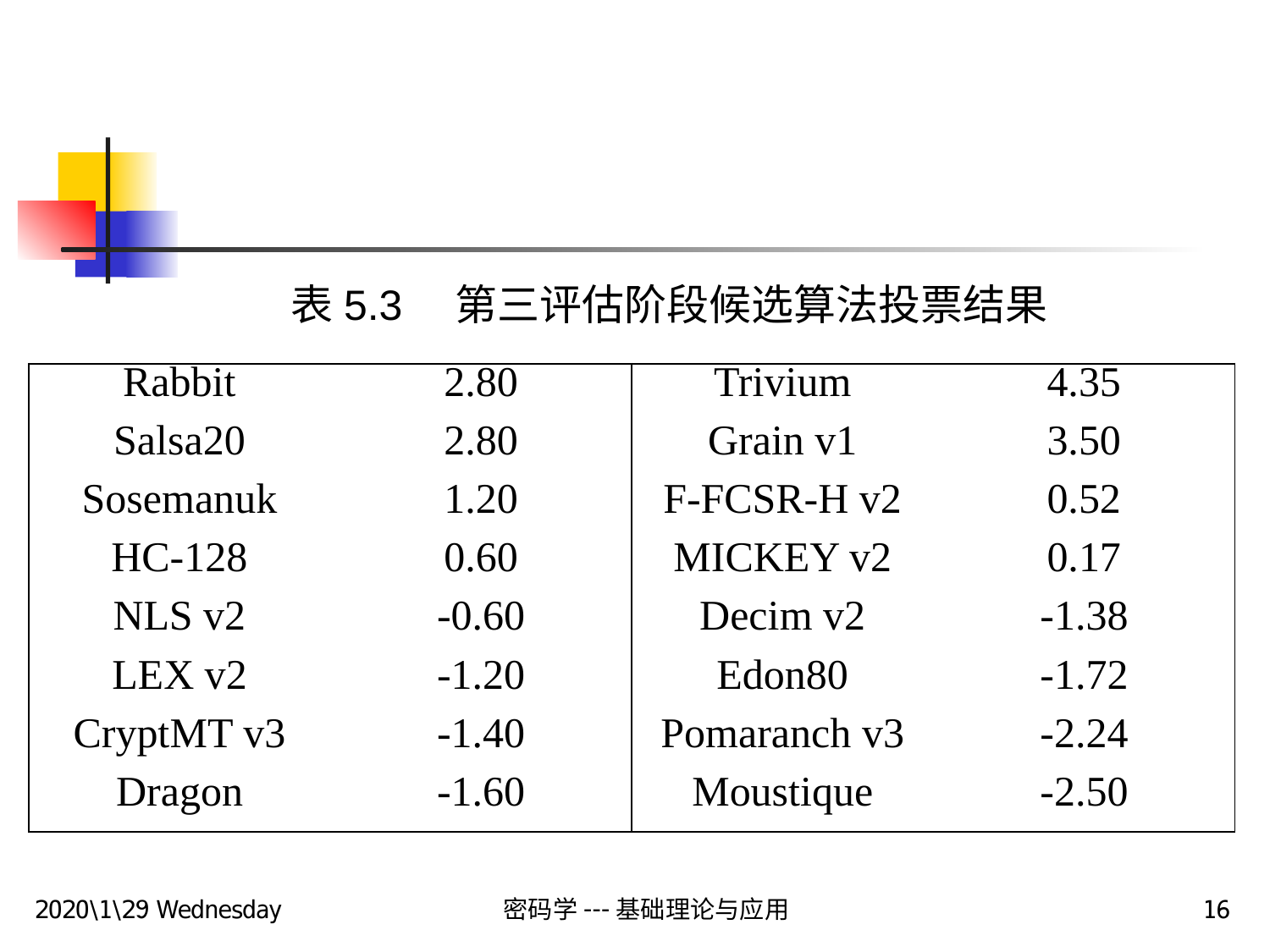

表5.3　第三评估阶段候选算法投票结果
| Rabbit | 2.80 | Trivium | 4.35 |
| --- | --- | --- | --- |
| Salsa20 | 2.80 | Grain v1 | 3.50 |
| Sosemanuk | 1.20 | F-FCSR-H v2 | 0.52 |
| HC-128 | 0.60 | MICKEY v2 | 0.17 |
| NLS v2 | -0.60 | Decim v2 | -1.38 |
| LEX v2 | -1.20 | Edon80 | -1.72 |
| CryptMT v3 | -1.40 | Pomaranch v3 | -2.24 |
| Dragon | -1.60 | Moustique | -2.50 |
2020\1\29 Wednesday
密码学---基础理论与应用
16